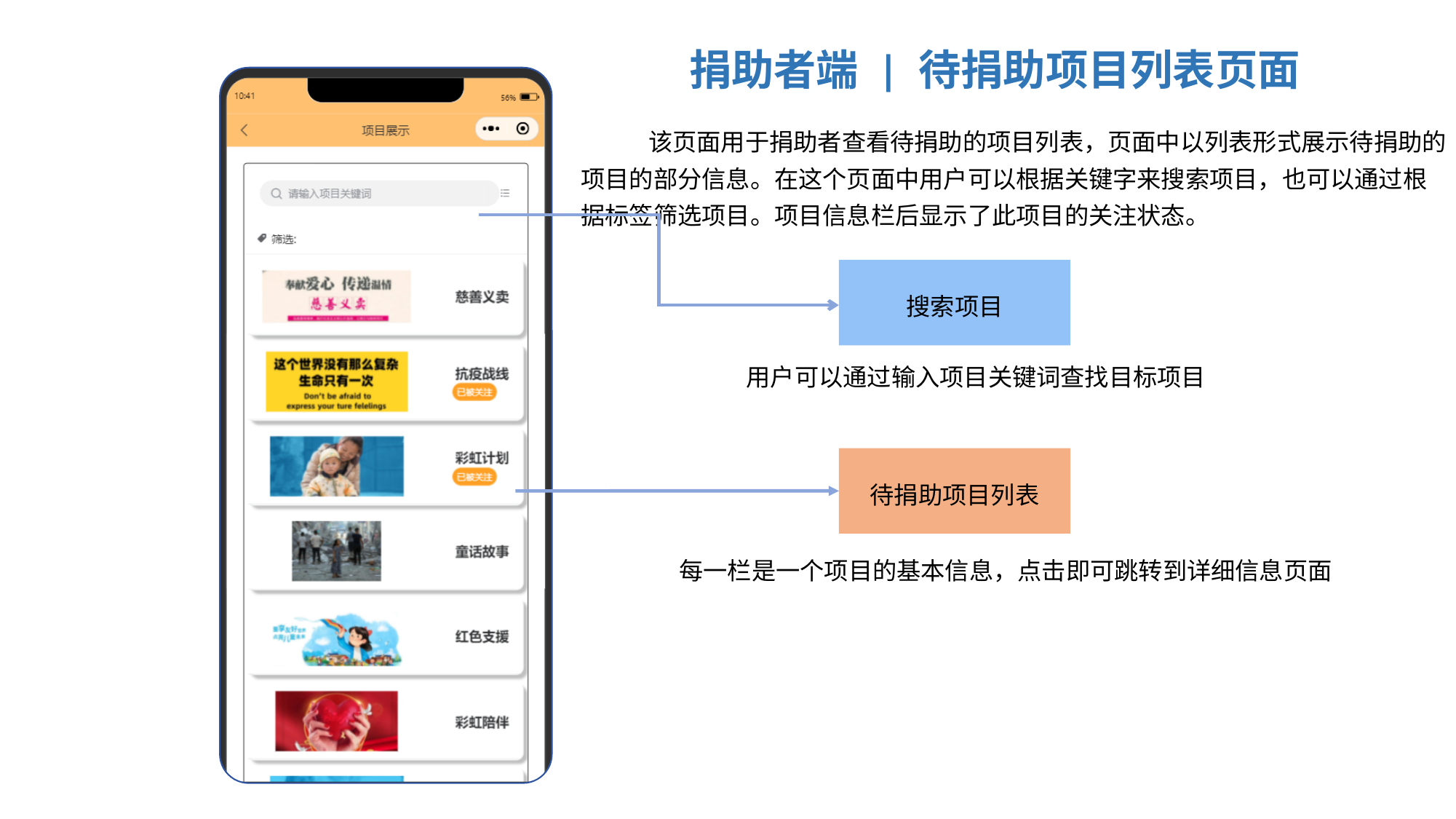

捐助者端 | 待捐助项目列表页面

  该页面用于捐助者查看待捐助的项目列表，页面中以列表形式展示待捐助的项目的部分信息。在这个页面中用户可以根据关键字来搜索项目，也可以通过根据标签筛选项目。项目信息栏后显示了此项目的关注状态。
搜索项目
用户可以通过输入项目关键词查找目标项目
待捐助项目列表
每一栏是一个项目的基本信息，点击即可跳转到详细信息页面